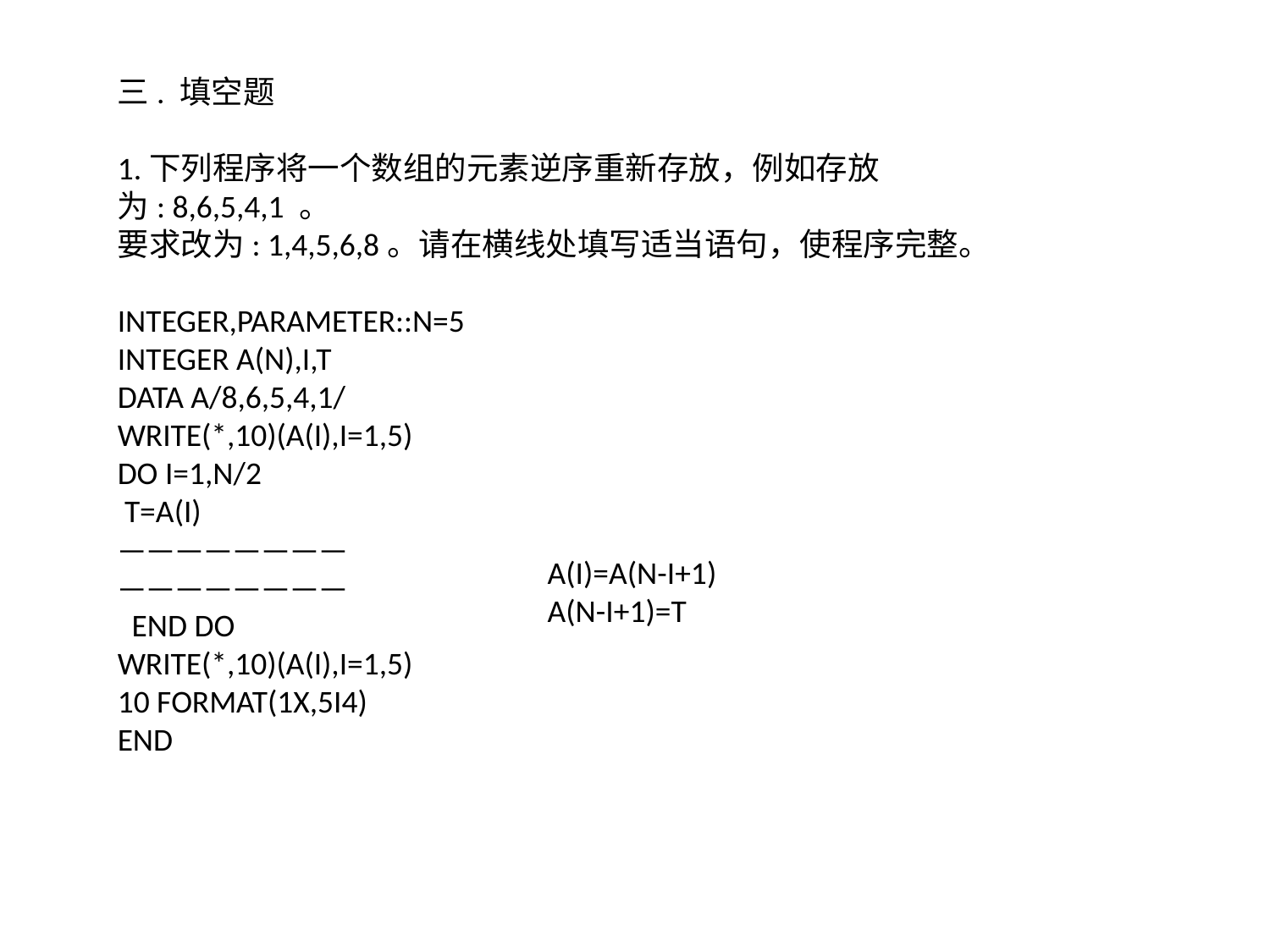

三. 填空题

1.下列程序将一个数组的元素逆序重新存放，例如存放为: 8,6,5,4,1 。
要求改为: 1,4,5,6,8。请在横线处填写适当语句，使程序完整。

INTEGER,PARAMETER::N=5
INTEGER A(N),I,T
DATA A/8,6,5,4,1/
WRITE(*,10)(A(I),I=1,5)
DO I=1,N/2
 T=A(I)
————————
————————
  END DO
WRITE(*,10)(A(I),I=1,5)
10 FORMAT(1X,5I4)
END
A(I)=A(N-I+1)
A(N-I+1)=T